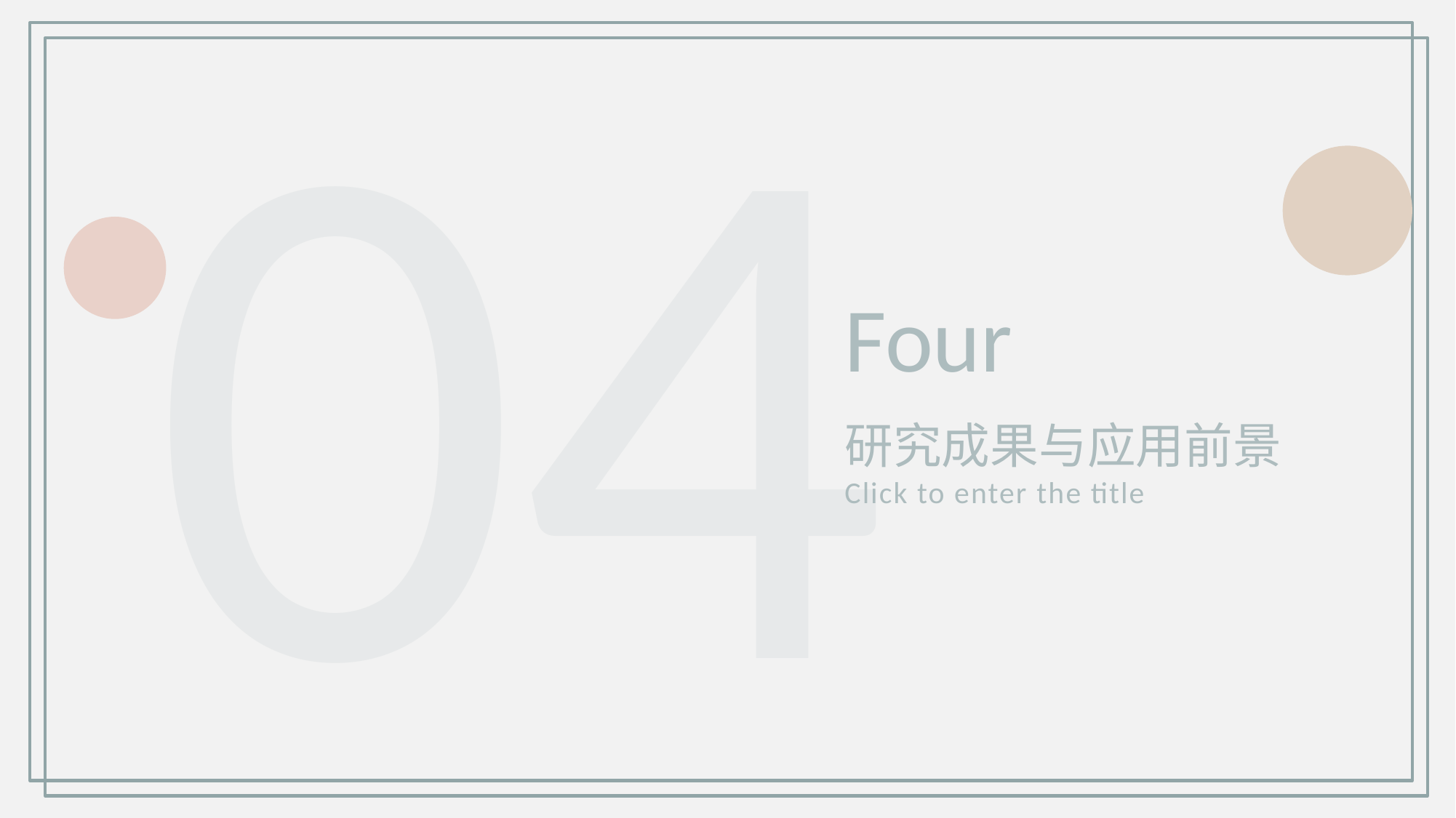

04

Four
研究成果与应用前景Click to enter the title